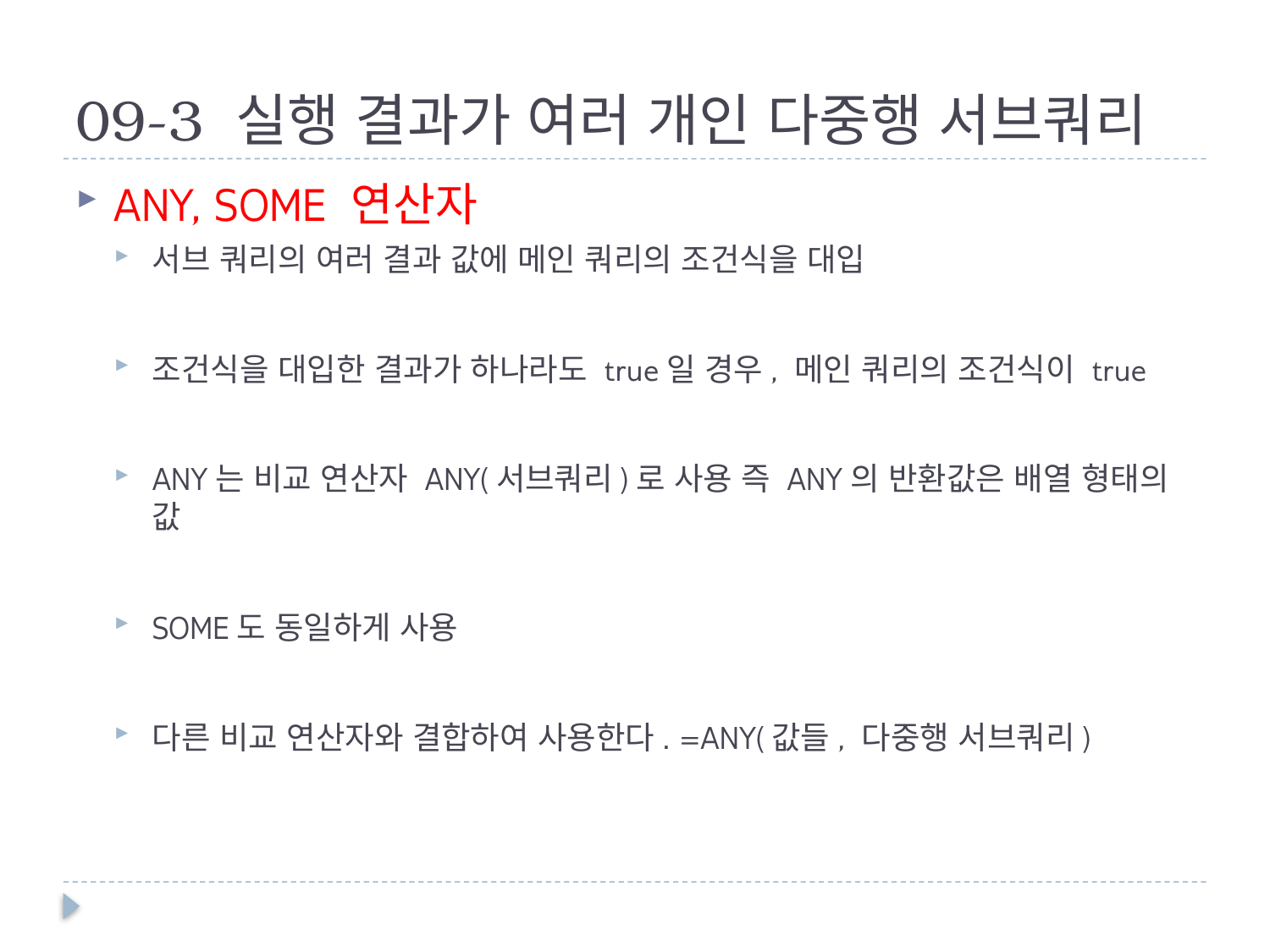

# 09-3 실행 결과가 여러 개인 다중행 서브쿼리
ANY, SOME 연산자
서브 쿼리의 여러 결과 값에 메인 쿼리의 조건식을 대입

조건식을 대입한 결과가 하나라도 true일 경우, 메인 쿼리의 조건식이 true

ANY는 비교 연산자 ANY(서브쿼리)로 사용 즉 ANY의 반환값은 배열 형태의 값

SOME도 동일하게 사용

다른 비교 연산자와 결합하여 사용한다. =ANY(값들, 다중행 서브쿼리)